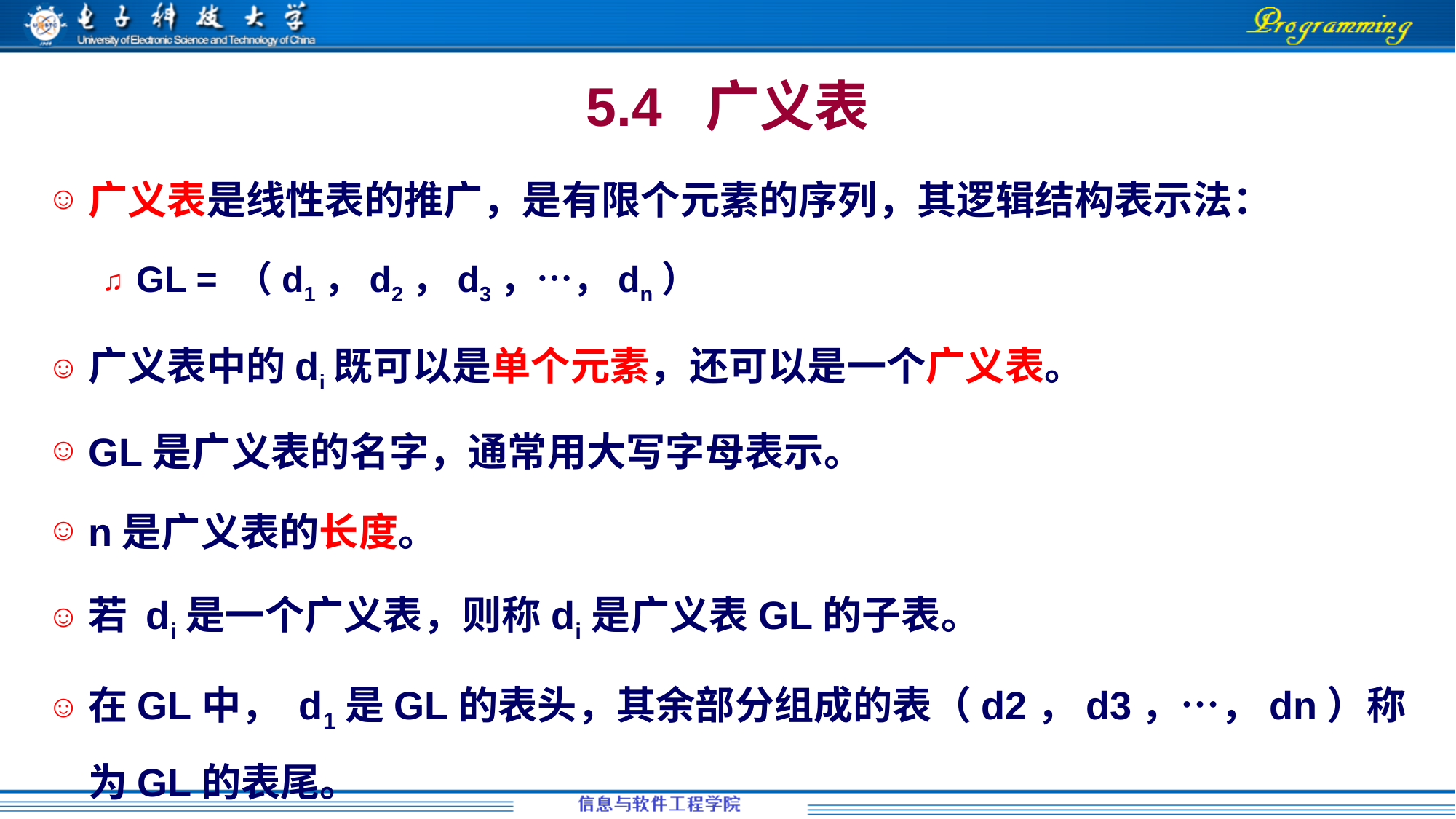

# 5.4  广义表
广义表是线性表的推广，是有限个元素的序列，其逻辑结构表示法：
GL = （d1，d2，d3，…，dn）
广义表中的di既可以是单个元素，还可以是一个广义表。
GL是广义表的名字，通常用大写字母表示。
n是广义表的长度。
若 di是一个广义表，则称di是广义表GL的子表。
在GL中， d1是GL的表头，其余部分组成的表（d2，d3，…，dn）称为GL的表尾。